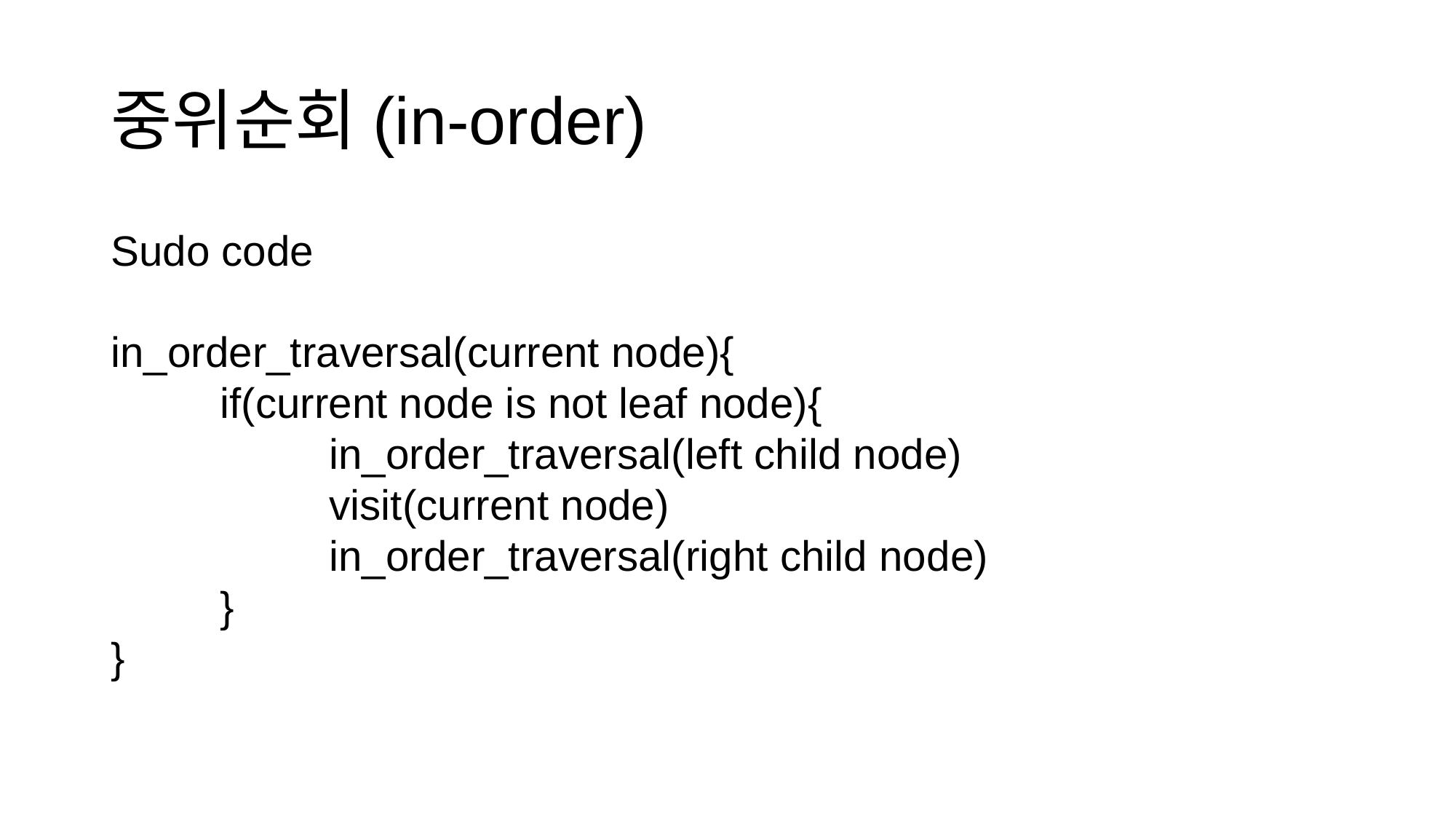

# 중위순회(in-order)
Sudo code

in_order_traversal(current node){
	if(current node is not leaf node){
		in_order_traversal(left child node)
		visit(current node)
		in_order_traversal(right child node)
	}
}